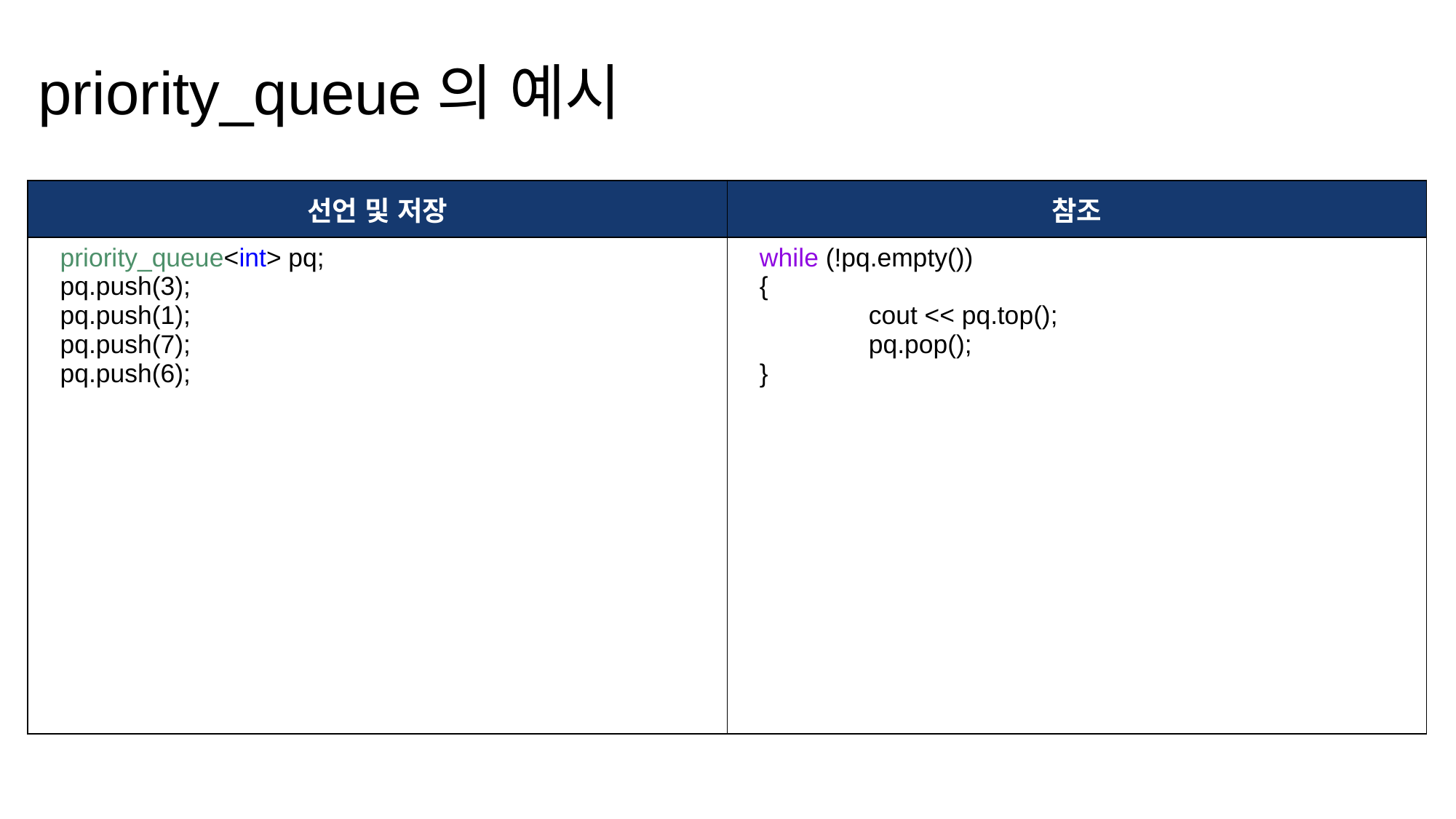

priority_queue의 예시
| 선언 및 저장 | 참조 |
| --- | --- |
| priority\_queue<int> pq; pq.push(3); pq.push(1); pq.push(7); pq.push(6); | while (!pq.empty()) { cout << pq.top(); pq.pop(); } |